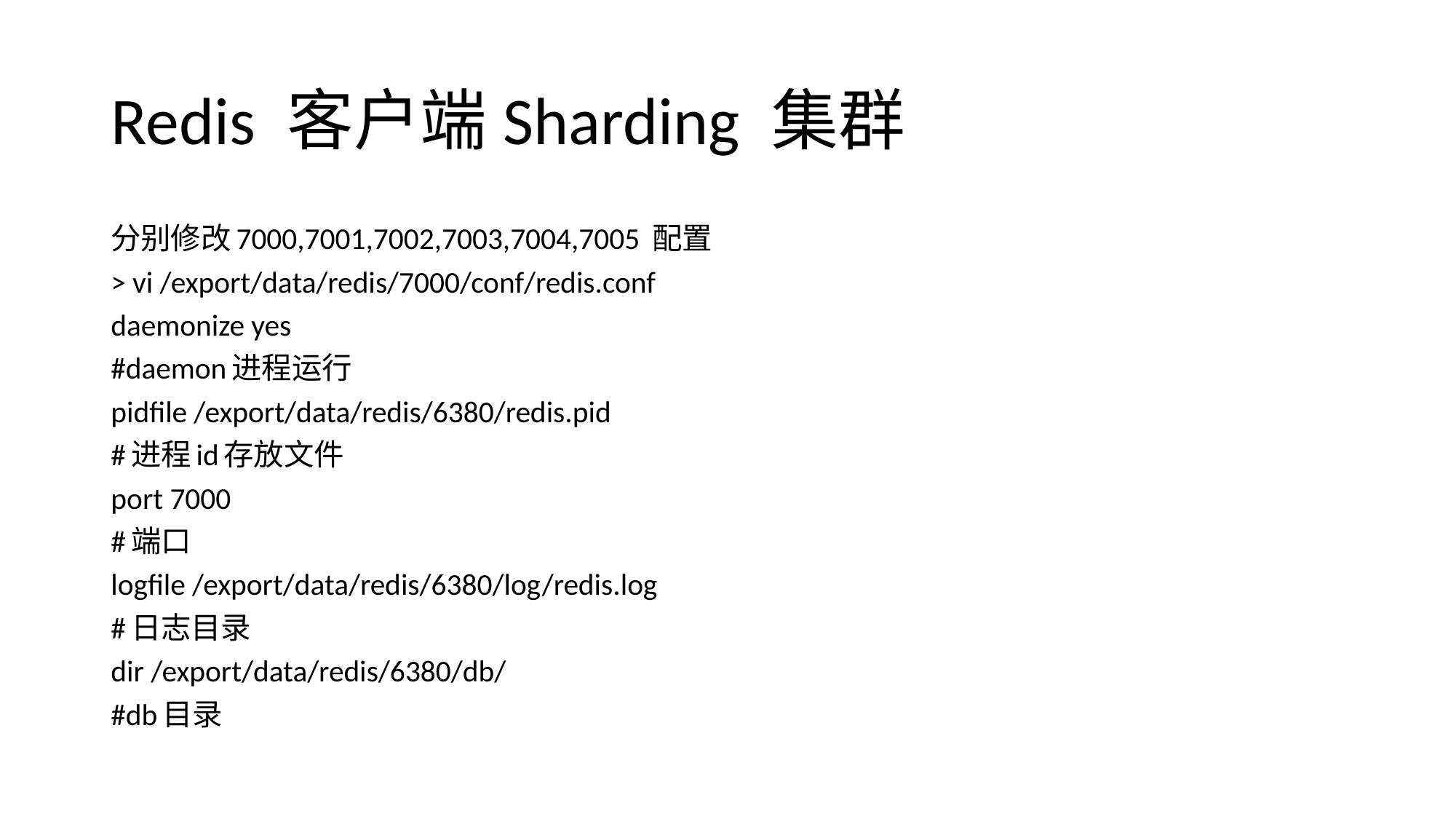

# Redis 客户端Sharding 集群
分别修改7000,7001,7002,7003,7004,7005 配置
> vi /export/data/redis/7000/conf/redis.conf
daemonize yes
#daemon进程运行
pidfile /export/data/redis/6380/redis.pid
#进程id存放文件
port 7000
#端口
logfile /export/data/redis/6380/log/redis.log
#日志目录
dir /export/data/redis/6380/db/
#db目录